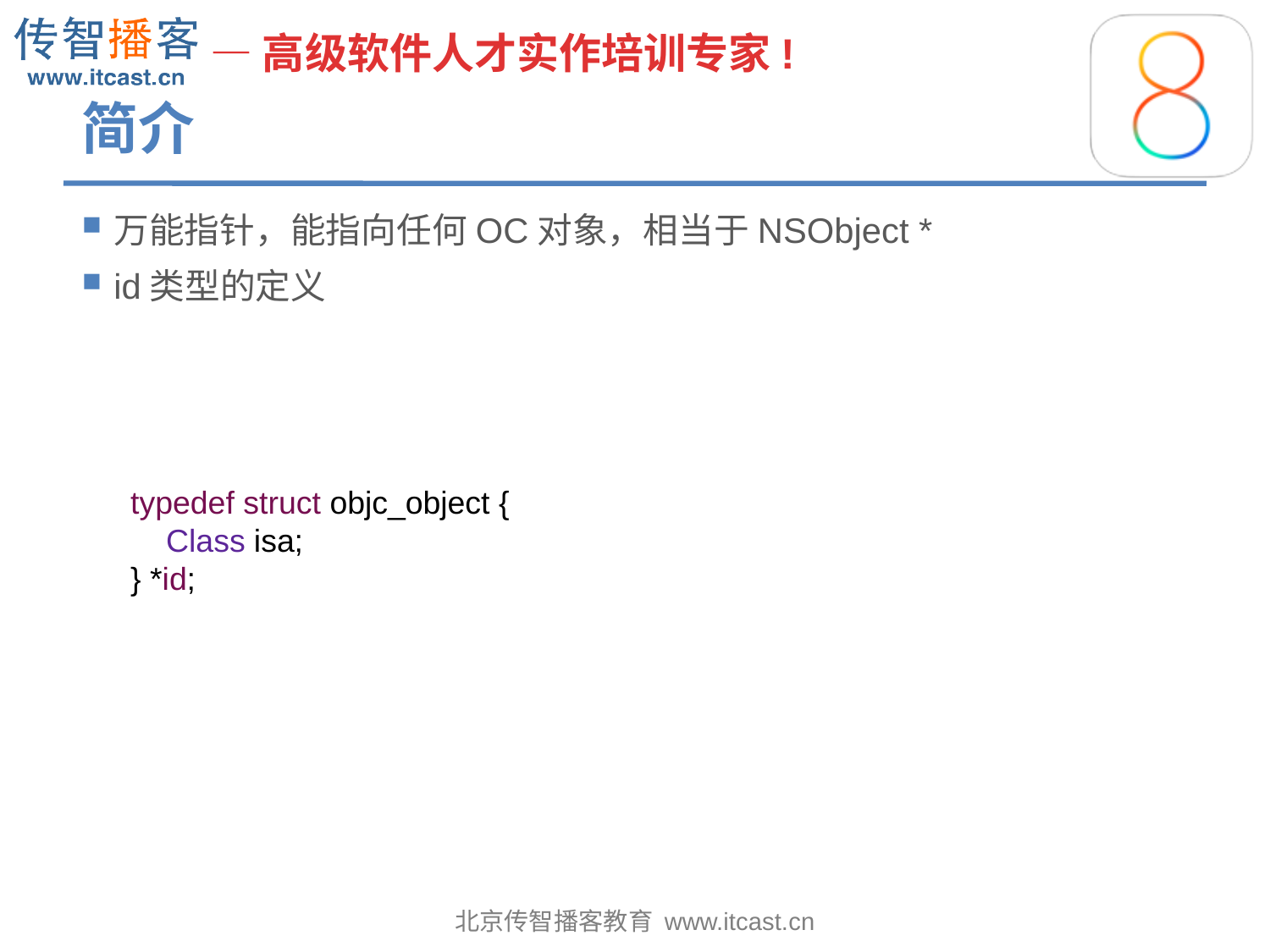

# 简介
万能指针，能指向任何OC对象，相当于NSObject *
id类型的定义
typedef struct objc_object {
    Class isa;
} *id;